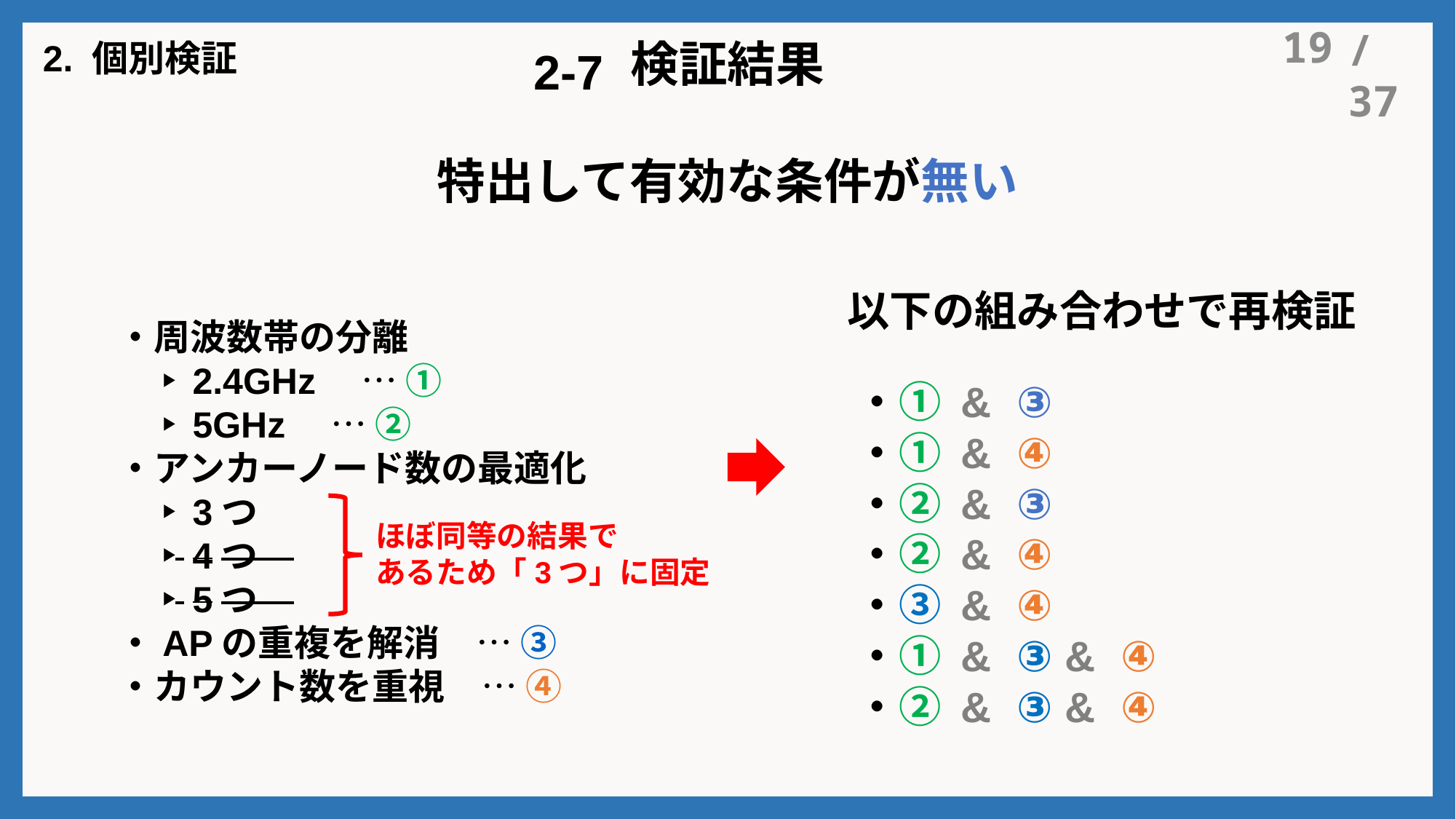

19
検証結果
2. 個別検証
2-7
特出して有効な条件が無い
以下の組み合わせで再検証
・周波数帯の分離
　 ‣ 2.4GHz　… ①
　 ‣ 5GHz　… ②
・アンカーノード数の最適化
　 ‣ 3つ
　 ‣ 4つ
　 ‣ 5つ
・APの重複を解消　… ③
・カウント数を重視　… ④
・① & ③
・① & ④
・② & ③
・② & ④
・③ & ④
・① & ③ & ④
・② & ③ & ④

ほぼ同等の結果で
あるため「3つ」に固定